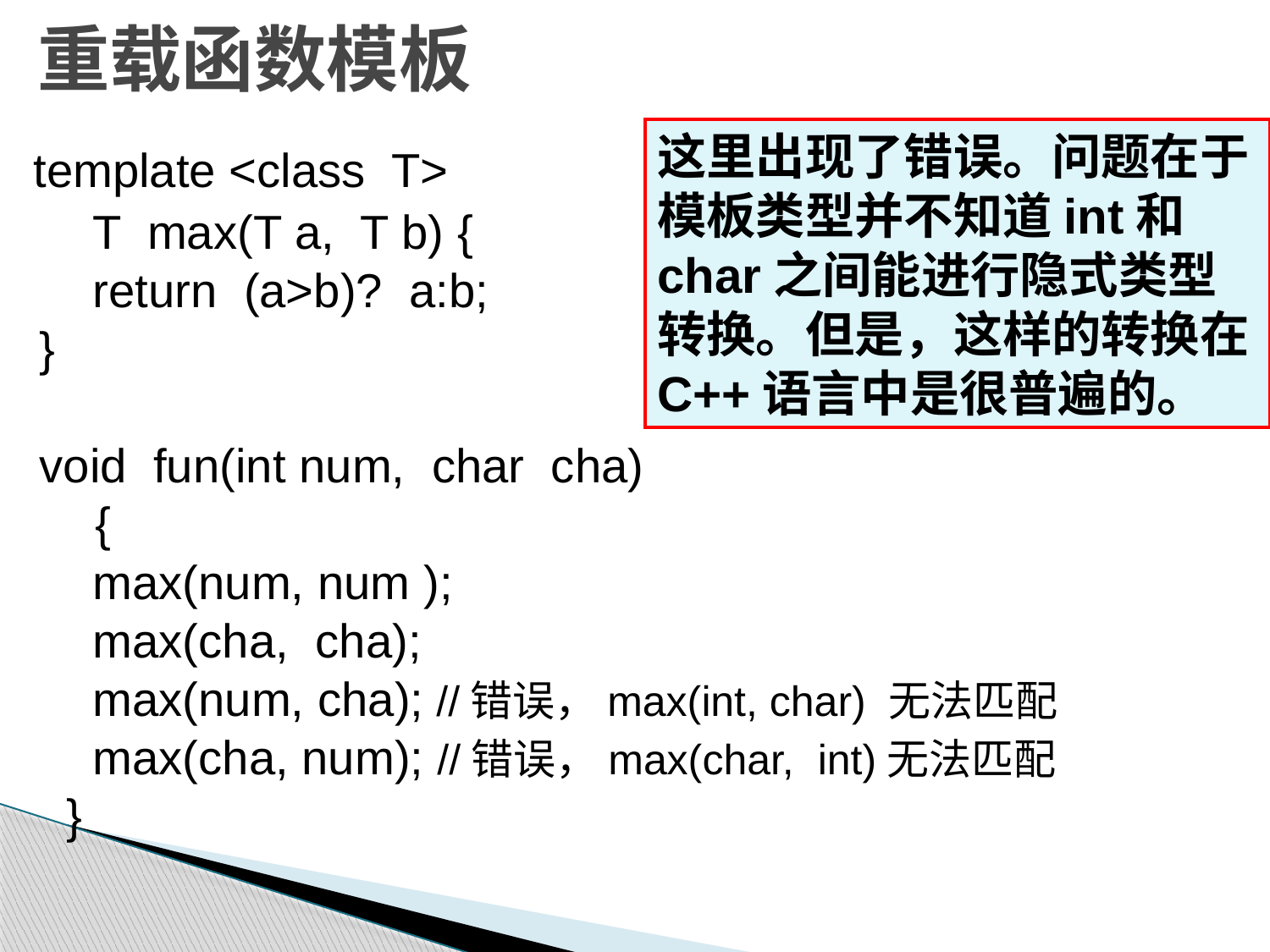

# 重载函数模板
这里出现了错误。问题在于模板类型并不知道int和char之间能进行隐式类型转换。但是，这样的转换在C++语言中是很普遍的。
        template <class  T>
               T  max(T a,  T b) {
               return  (a>b)?  a:b;
           }

           void  fun(int num,  char  cha)
		   {
               max(num, num );
               max(cha,  cha);
               max(num, cha);	//错误，max(int, char) 无法匹配
               max(cha, num); //错误，max(char,  int)无法匹配
             }